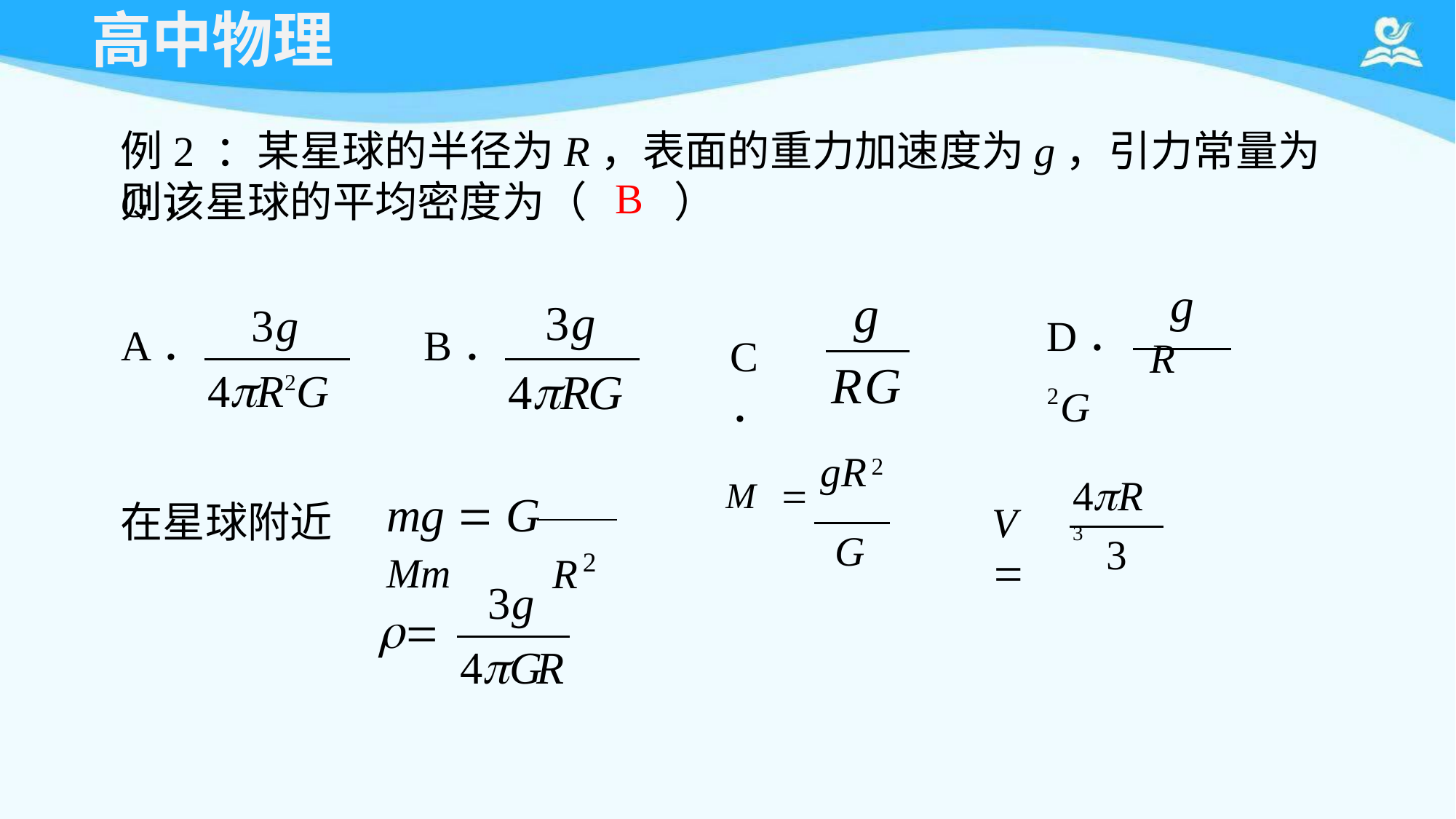

# 高中物理
例2 ：某星球的半径为R，表面的重力加速度为g，引力常量为G，
B
则该星球的平均密度为（	）
g
g
D． R 2G
3g
3g
A．
4πR2G
B．
4πRG
C．

RG

2
M	=	gR
4πR 3
mg = G Mm
在星球附近
V	=
R2

G

3

3g
ρ=
4πGR